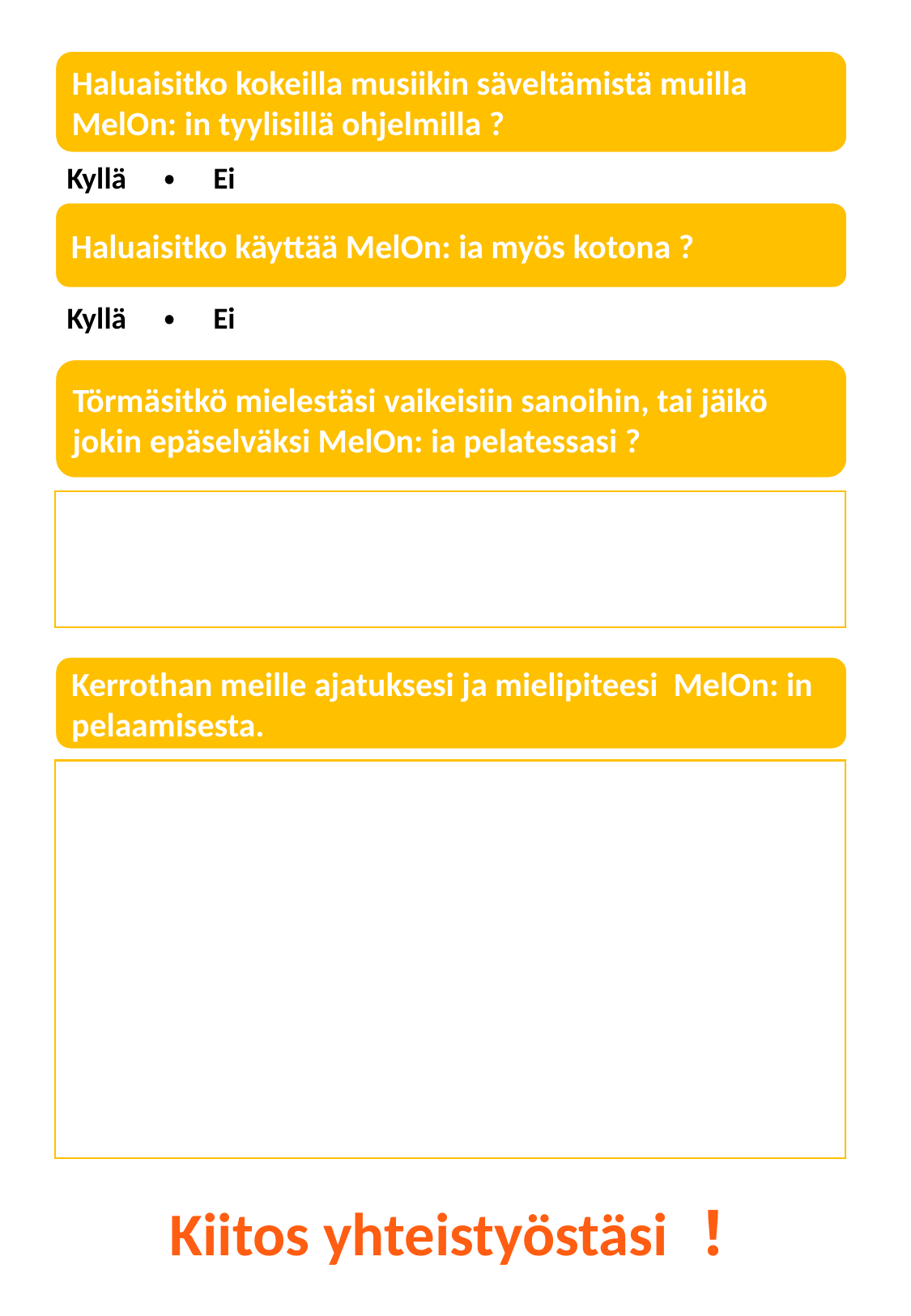

Haluaisitko kokeilla musiikin säveltämistä muilla MelOn: in tyylisillä ohjelmilla ?
Kyllä　・　Ei
Haluaisitko käyttää MelOn: ia myös kotona ?
Kyllä　・　Ei
Törmäsitkö mielestäsi vaikeisiin sanoihin, tai jäikö jokin epäselväksi MelOn: ia pelatessasi ?

Kerrothan meille ajatuksesi ja mielipiteesi  MelOn: in pelaamisesta.

Kiitos yhteistyöstäsi！